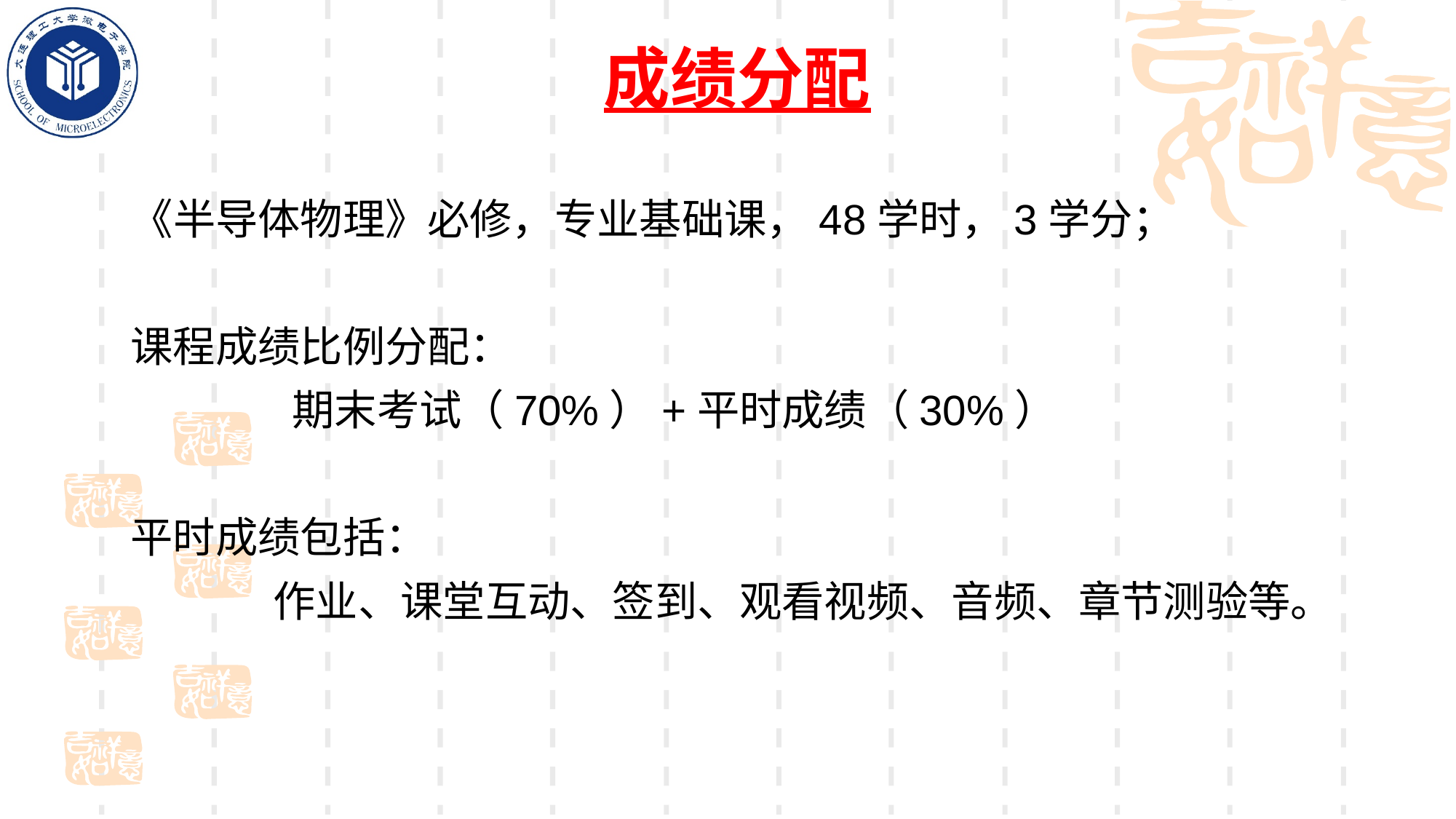

成绩分配
《半导体物理》必修，专业基础课，48学时，3学分；

课程成绩比例分配：
                期末考试（70%）+平时成绩（30%）

平时成绩包括：
              作业、课堂互动、签到、观看视频、音频、章节测验等。